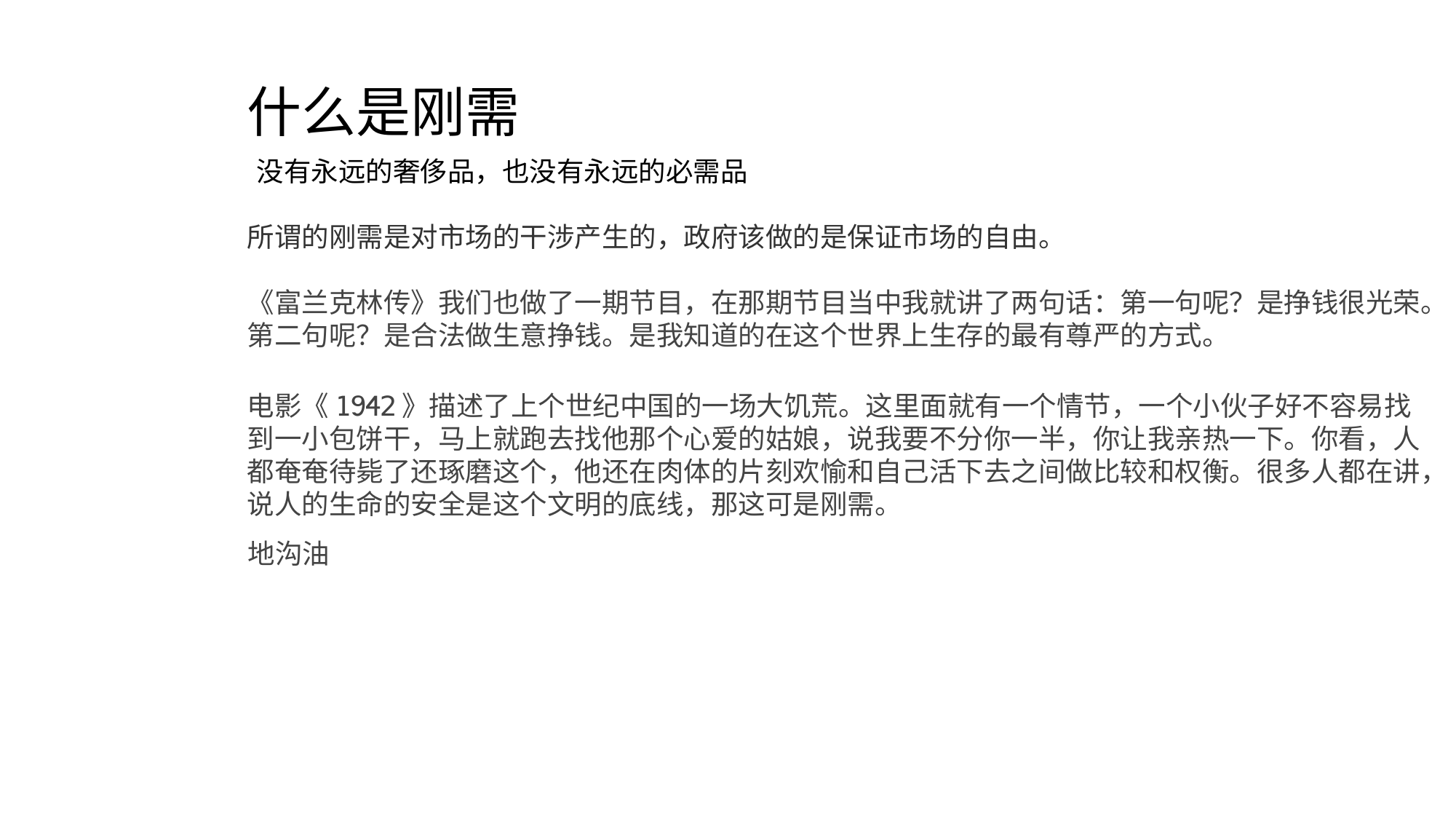

什么是刚需
没有永远的奢侈品，也没有永远的必需品
所谓的刚需是对市场的干涉产生的，政府该做的是保证市场的自由。
《富兰克林传》我们也做了一期节目，在那期节目当中我就讲了两句话：第一句呢？是挣钱很光荣。第二句呢？是合法做生意挣钱。是我知道的在这个世界上生存的最有尊严的方式。
电影《1942》描述了上个世纪中国的一场大饥荒。这里面就有一个情节，一个小伙子好不容易找到一小包饼干，马上就跑去找他那个心爱的姑娘，说我要不分你一半，你让我亲热一下。你看，人都奄奄待毙了还琢磨这个，他还在肉体的片刻欢愉和自己活下去之间做比较和权衡。很多人都在讲，说人的生命的安全是这个文明的底线，那这可是刚需。
地沟油